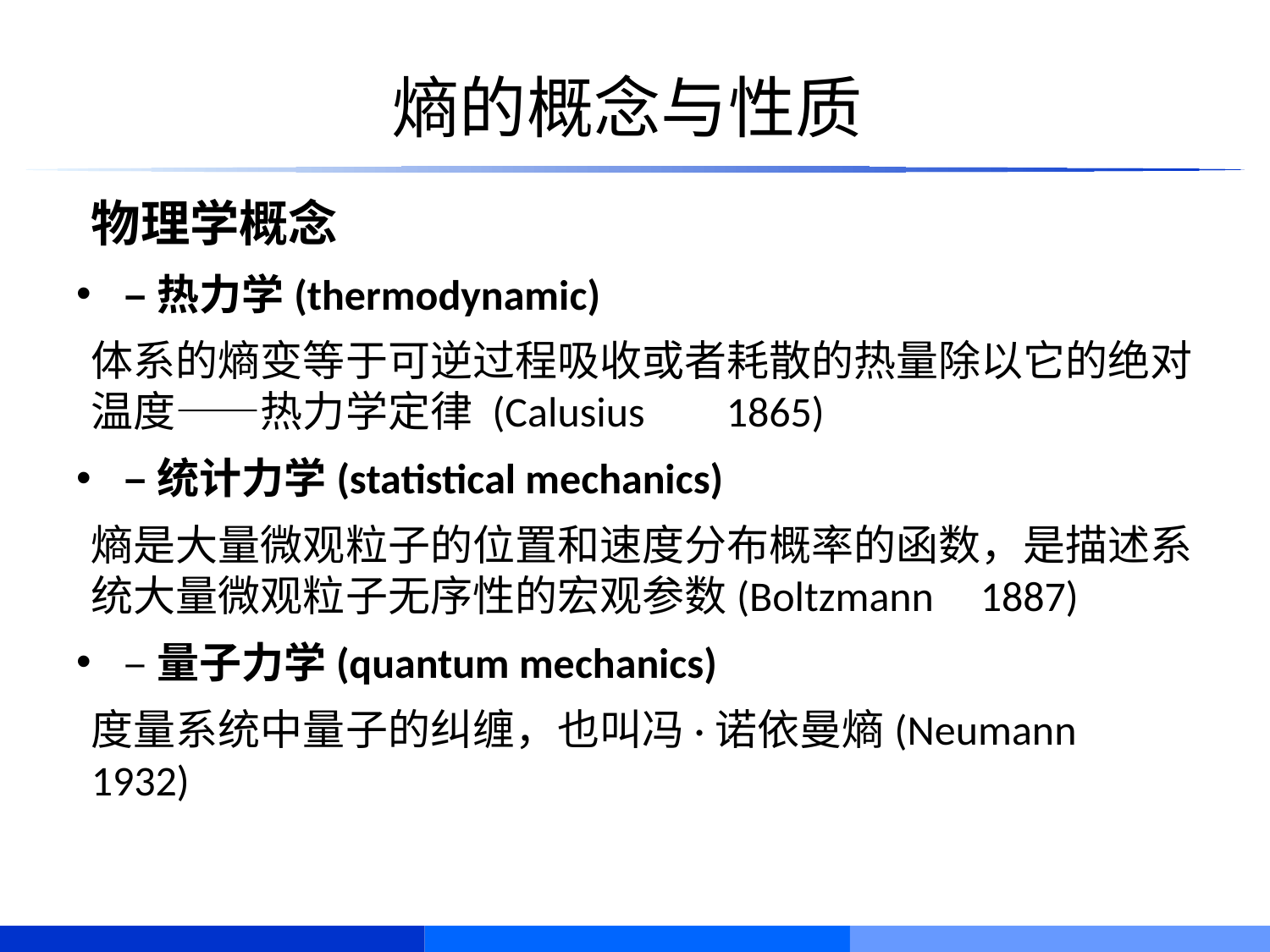

# 熵的概念与性质
物理学概念
–热力学(thermodynamic)
体系的熵变等于可逆过程吸收或者耗散的热量除以它的绝对温度——热力学定律 (Calusius	1865)
–统计力学(statistical mechanics)
熵是大量微观粒子的位置和速度分布概率的函数，是描述系统大量微观粒子无序性的宏观参数(Boltzmann	1887)
–量子力学(quantum mechanics)
度量系统中量子的纠缠，也叫冯·诺依曼熵(Neumann	1932)